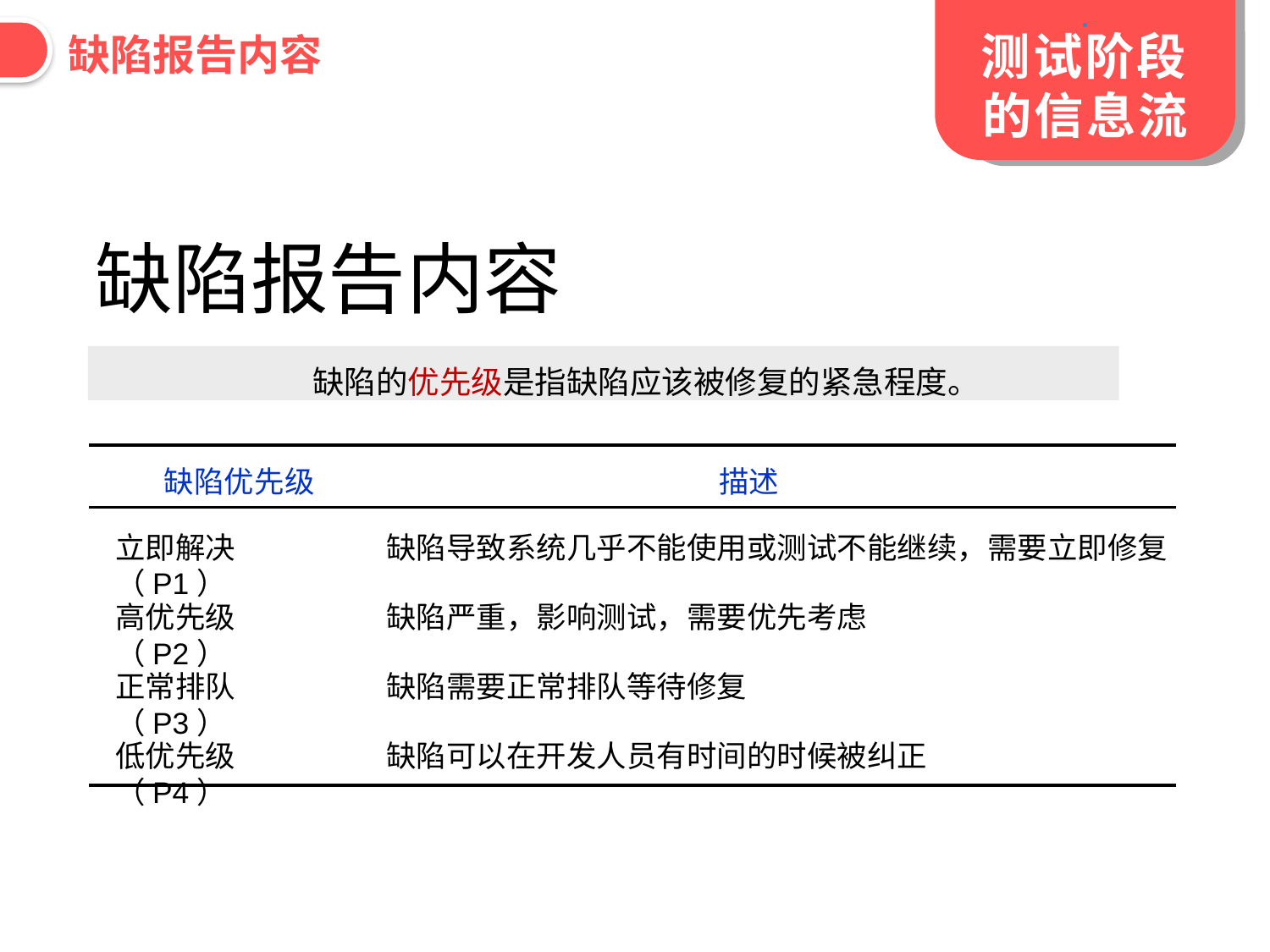

·

测试阶段的信息流

缺陷报告内容
缺陷报告内容
缺陷的优先级是指缺陷应该被修复的紧急程度。

缺陷优先级
描述

立即解决（P1）
缺陷导致系统几乎不能使用或测试不能继续，需要立即修复
高优先级（P2）
缺陷严重，影响测试，需要优先考虑
正常排队（P3）
缺陷需要正常排队等待修复
低优先级（P4）
缺陷可以在开发人员有时间的时候被纠正